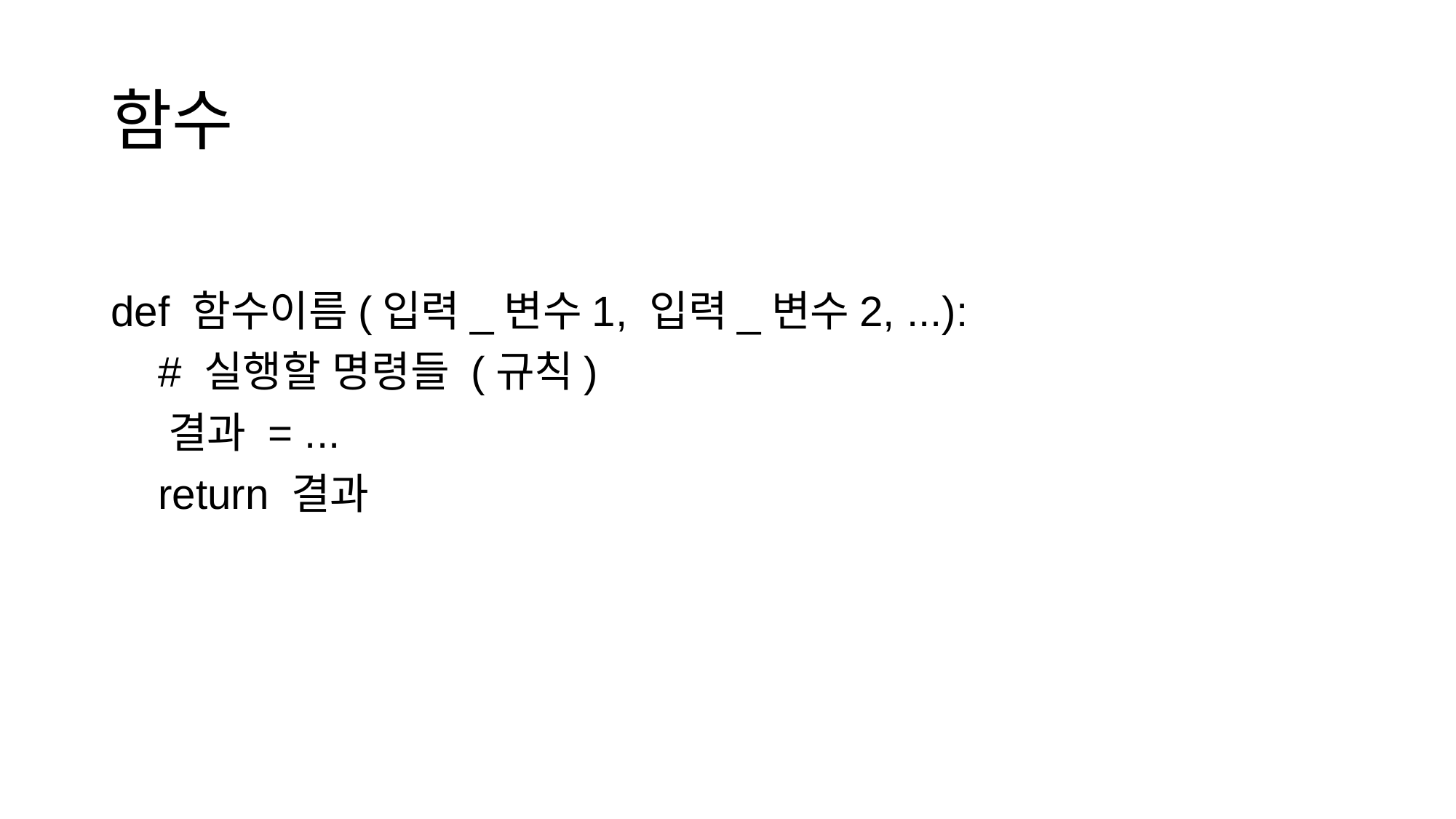

# 함수

def 함수이름(입력_변수1, 입력_변수2, ...):
    # 실행할 명령들 (규칙)
    결과 = ...
    return 결과